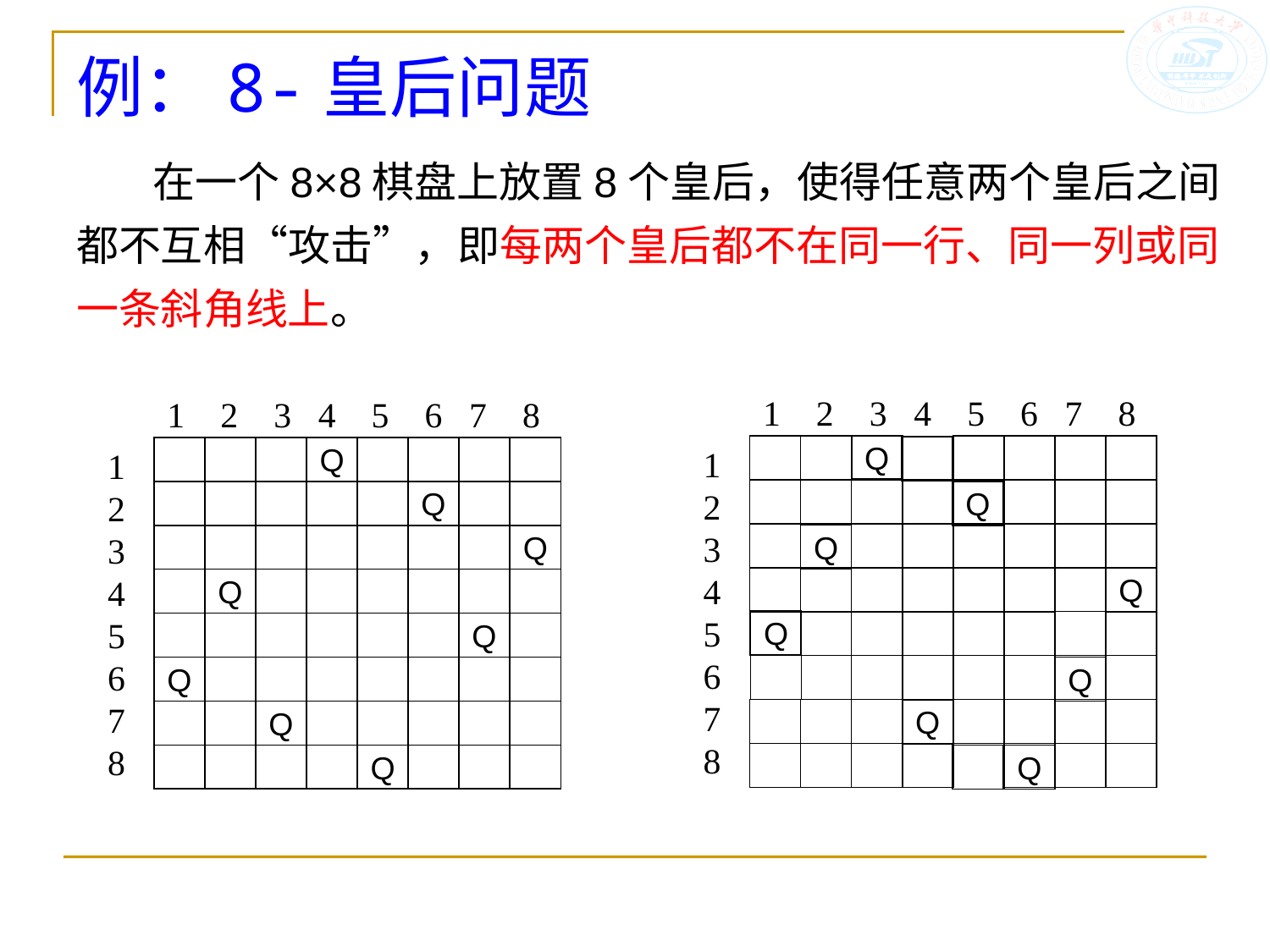

# 例：8-皇后问题
       在一个8×8棋盘上放置8个皇后，使得任意两个皇后之间都不互相“攻击”，即每两个皇后都不在同一行、同一列或同一条斜角线上。
 1    2    3   4    5    6   7    8
Q
1
2
3
4
5
6
7
8

Q

Q
Q

Q

Q

Q

Q

 1    2    3   4    5    6   7    8
1
2
3
4
5
6
7
8

Q

Q

Q

Q

Q

Q

Q

Q